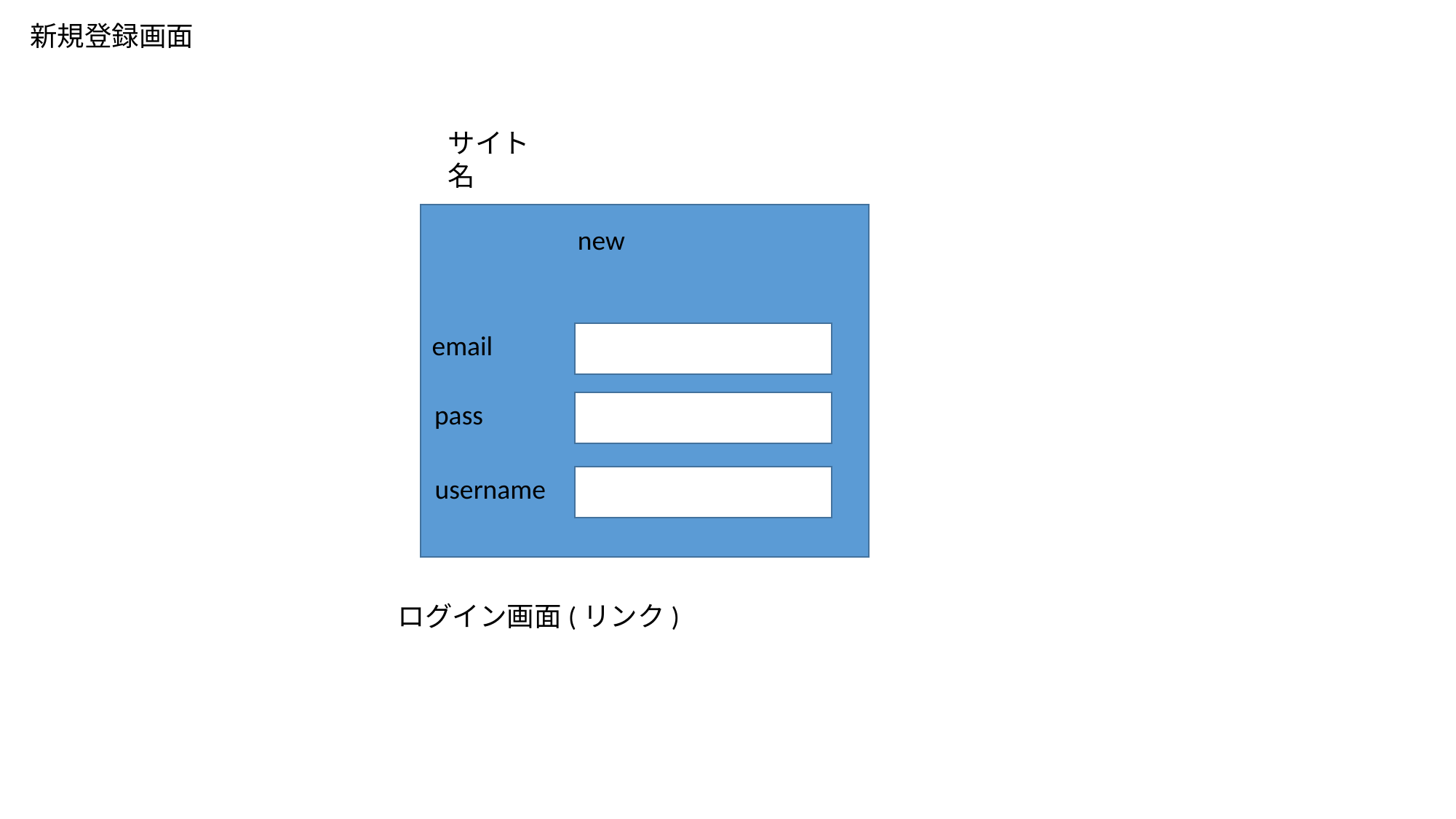

新規登録画面
サイト名

new
email

pass

username

ログイン画面(リンク)